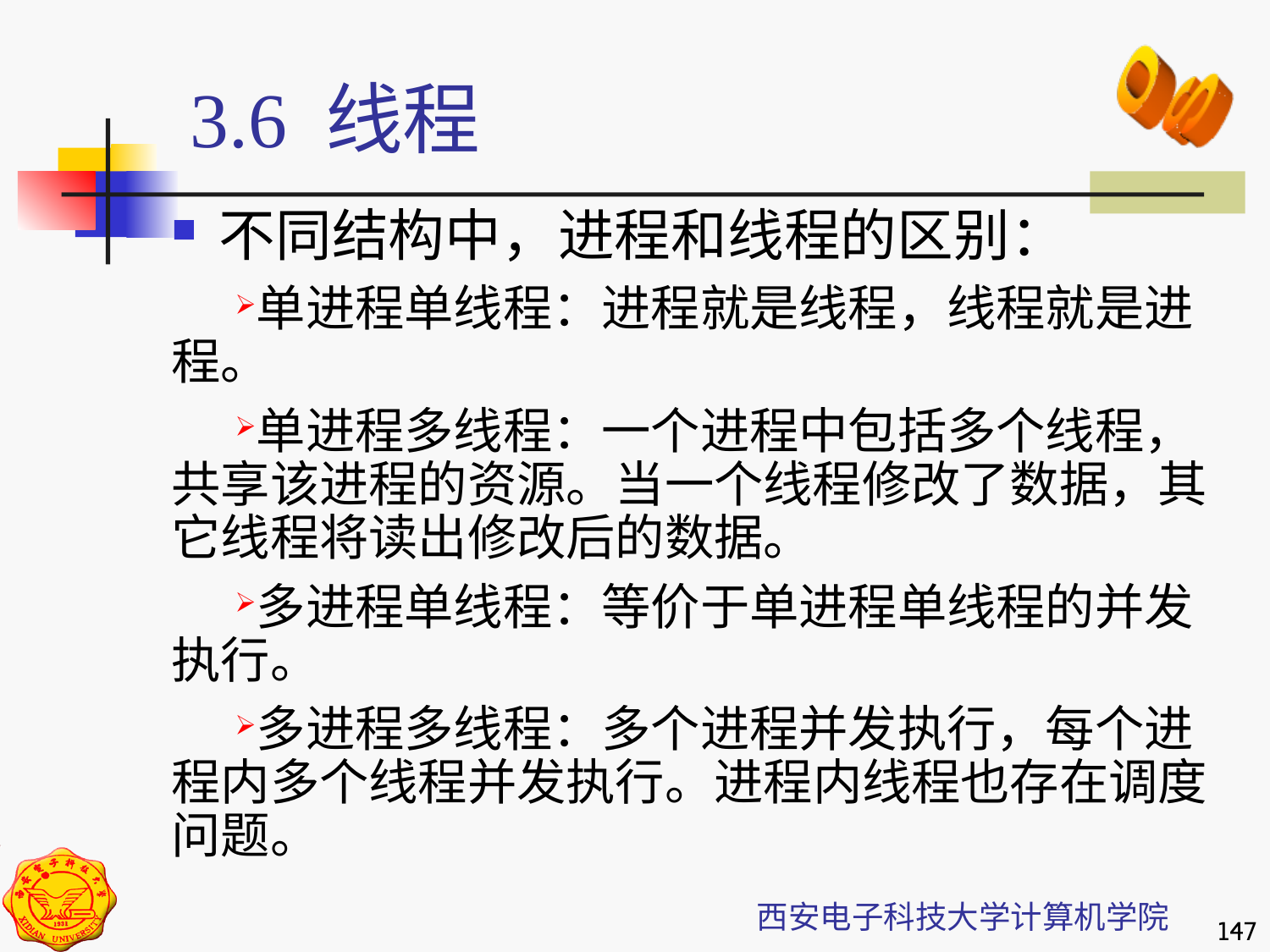

3.6 线程
不同结构中，进程和线程的区别：
单进程单线程：进程就是线程，线程就是进程。
单进程多线程：一个进程中包括多个线程，共享该进程的资源。当一个线程修改了数据，其它线程将读出修改后的数据。
多进程单线程：等价于单进程单线程的并发执行。
多进程多线程：多个进程并发执行，每个进程内多个线程并发执行。进程内线程也存在调度问题。
147